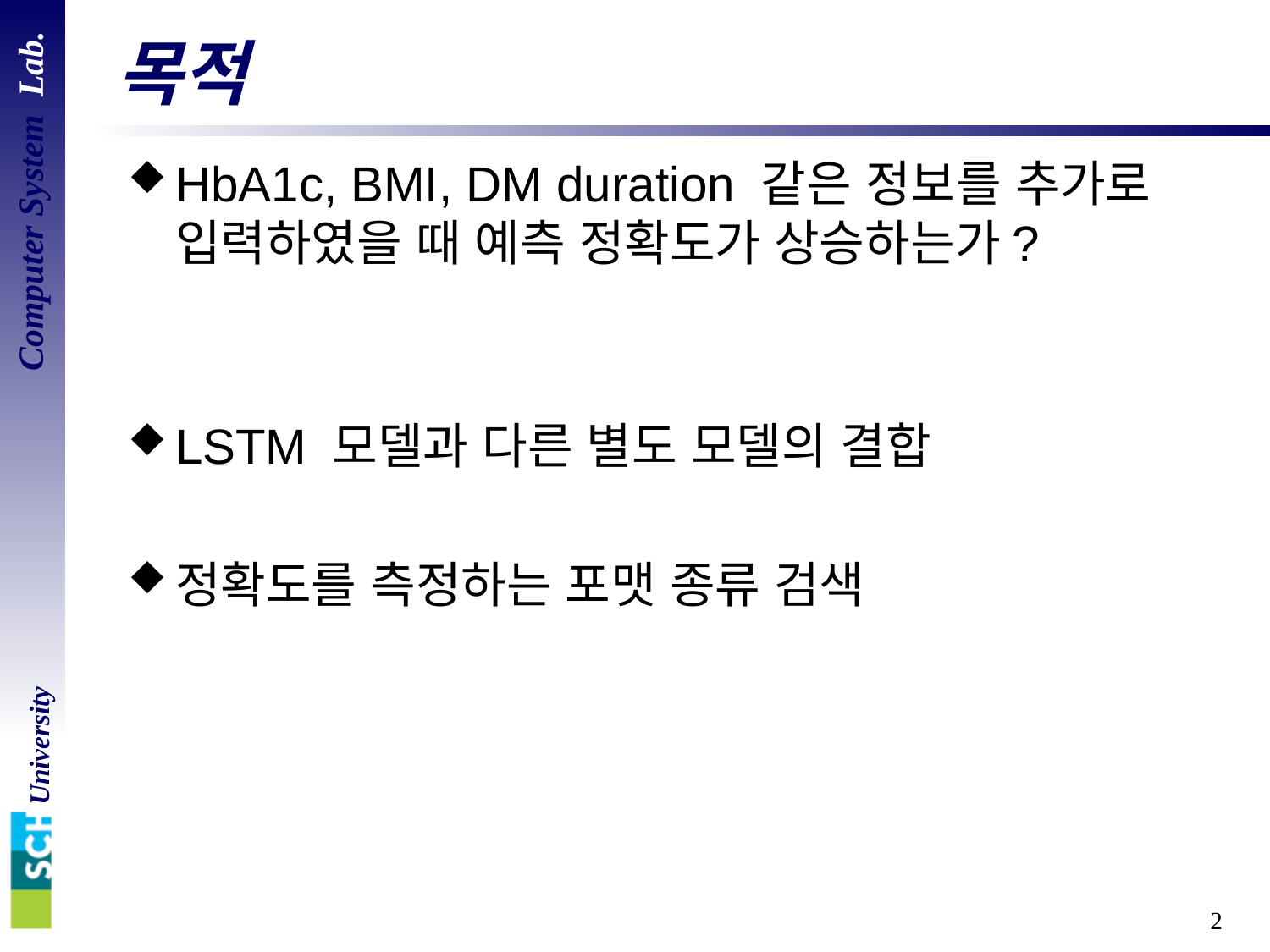

# 목적
HbA1c, BMI, DM duration 같은 정보를 추가로 입력하였을 때 예측 정확도가 상승하는가?

LSTM 모델과 다른 별도 모델의 결합

정확도를 측정하는 포맷 종류 검색